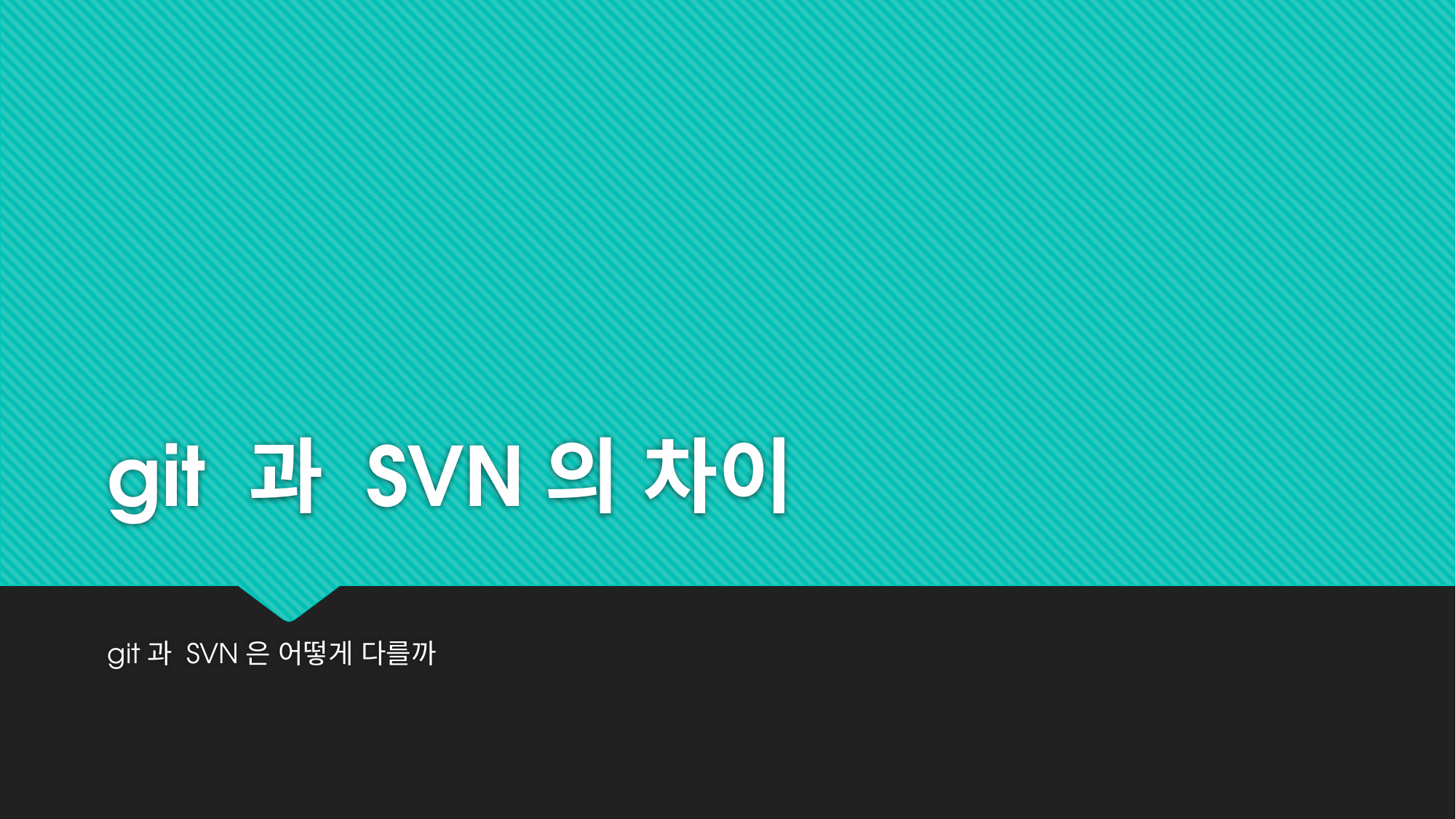

# git 과 SVN의 차이
git과 SVN은 어떻게 다를까